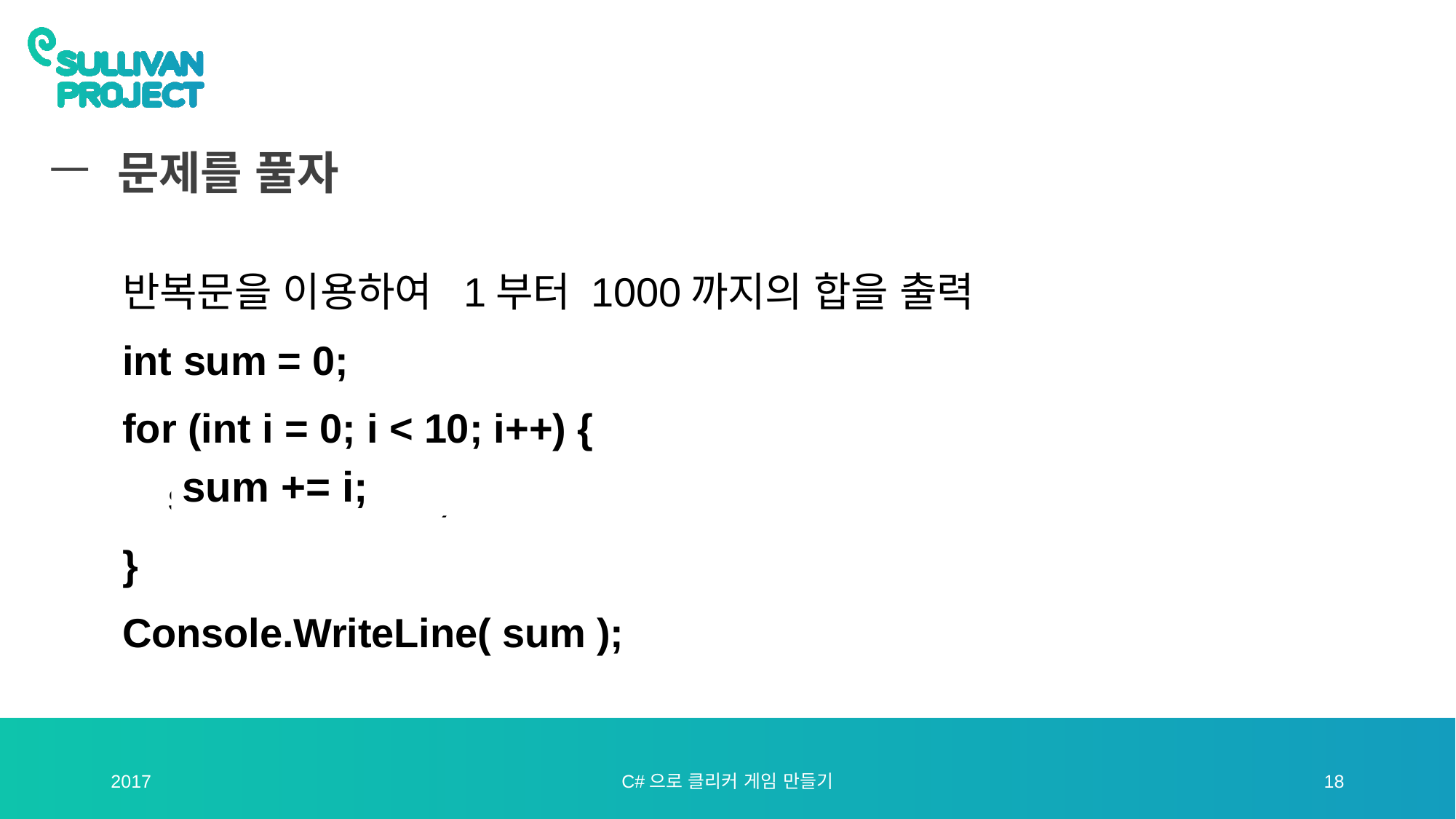

# 문제를 풀자
반복문을 이용하여  1부터 1000까지의 합을 출력
int sum = 0;
for (int i = 0; i < 10; i++) {
    sum = sum + i;
}
Console.WriteLine( sum );

sum += i;
2017
C#으로 클리커 게임 만들기
18